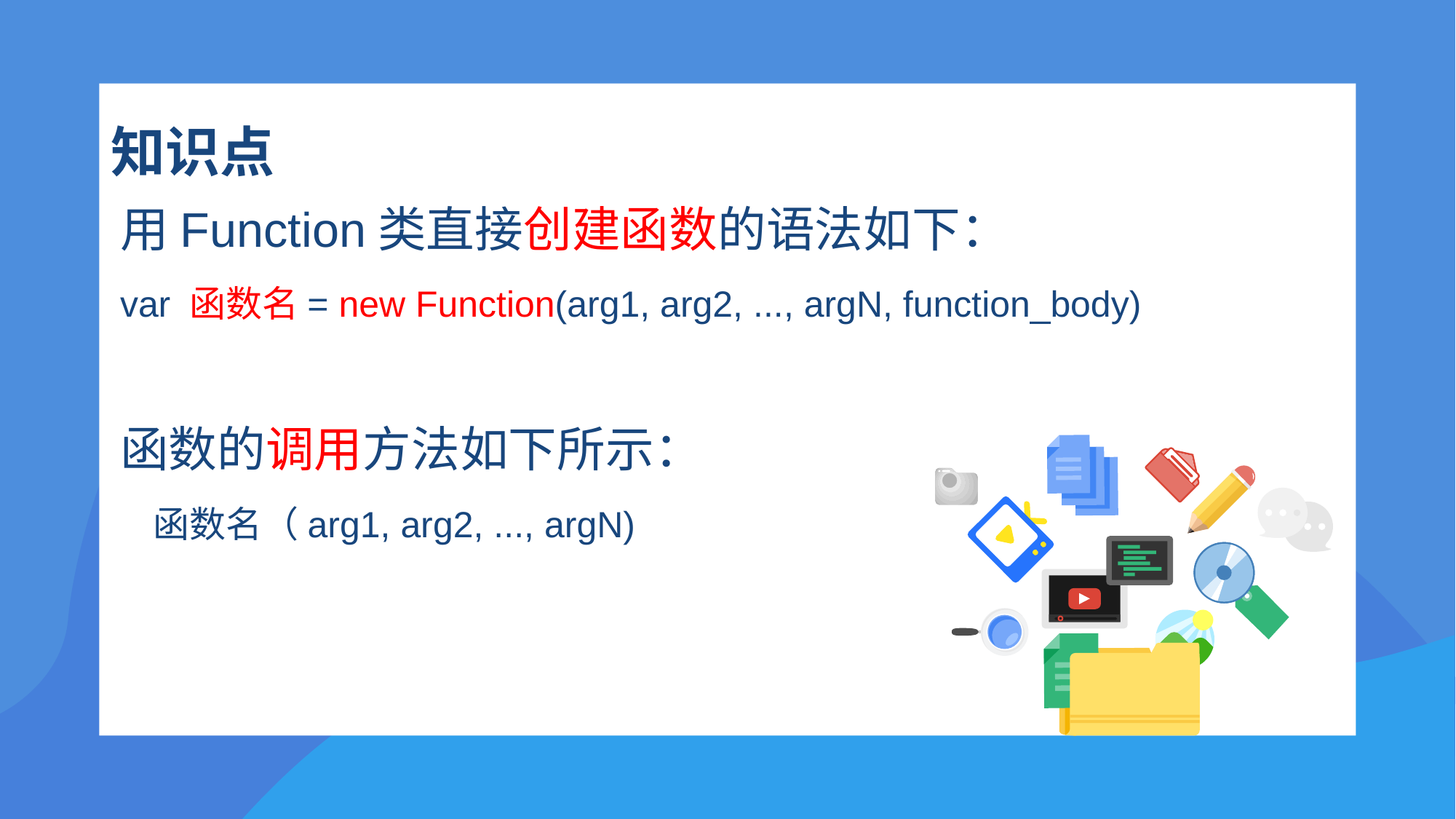

# 知识点
用Function类直接创建函数的语法如下：
var 函数名= new Function(arg1, arg2, ..., argN, function_body)

函数的调用方法如下所示：
   函数名（arg1, arg2, ..., argN)